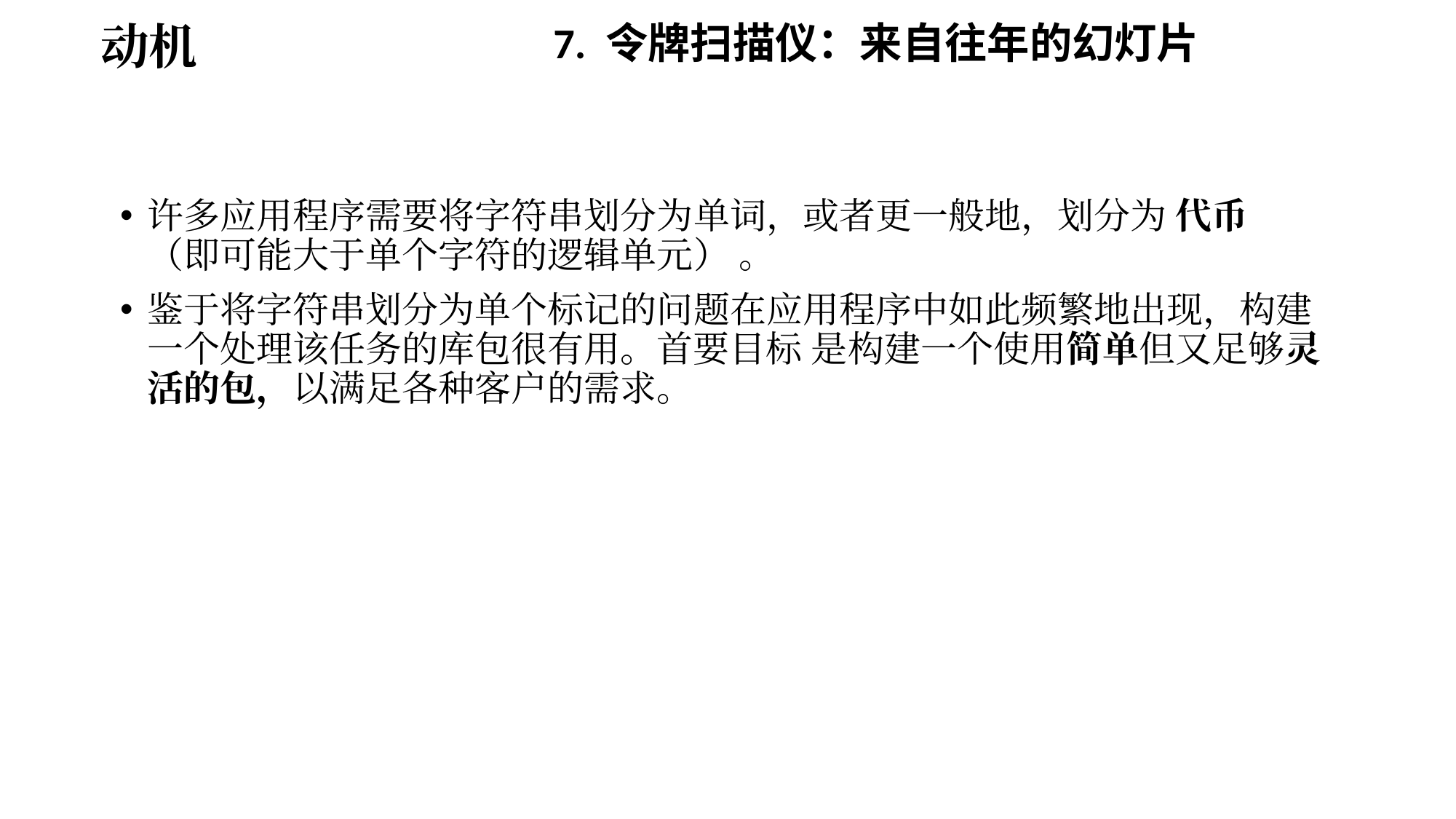

动机
7. 令牌扫描仪：来自往年的幻灯片
许多应用程序需要将字符串划分为单词，或者更一般地，划分为 代币 （即可能大于单个字符的逻辑单元） 。
鉴于将字符串划分为单个标记的问题在应用程序中如此频繁地出现，构建一个处理该任务的库包很有用。首要目标 是构建一个使用简单但又足够灵活的包，以满足各种客户的需求。